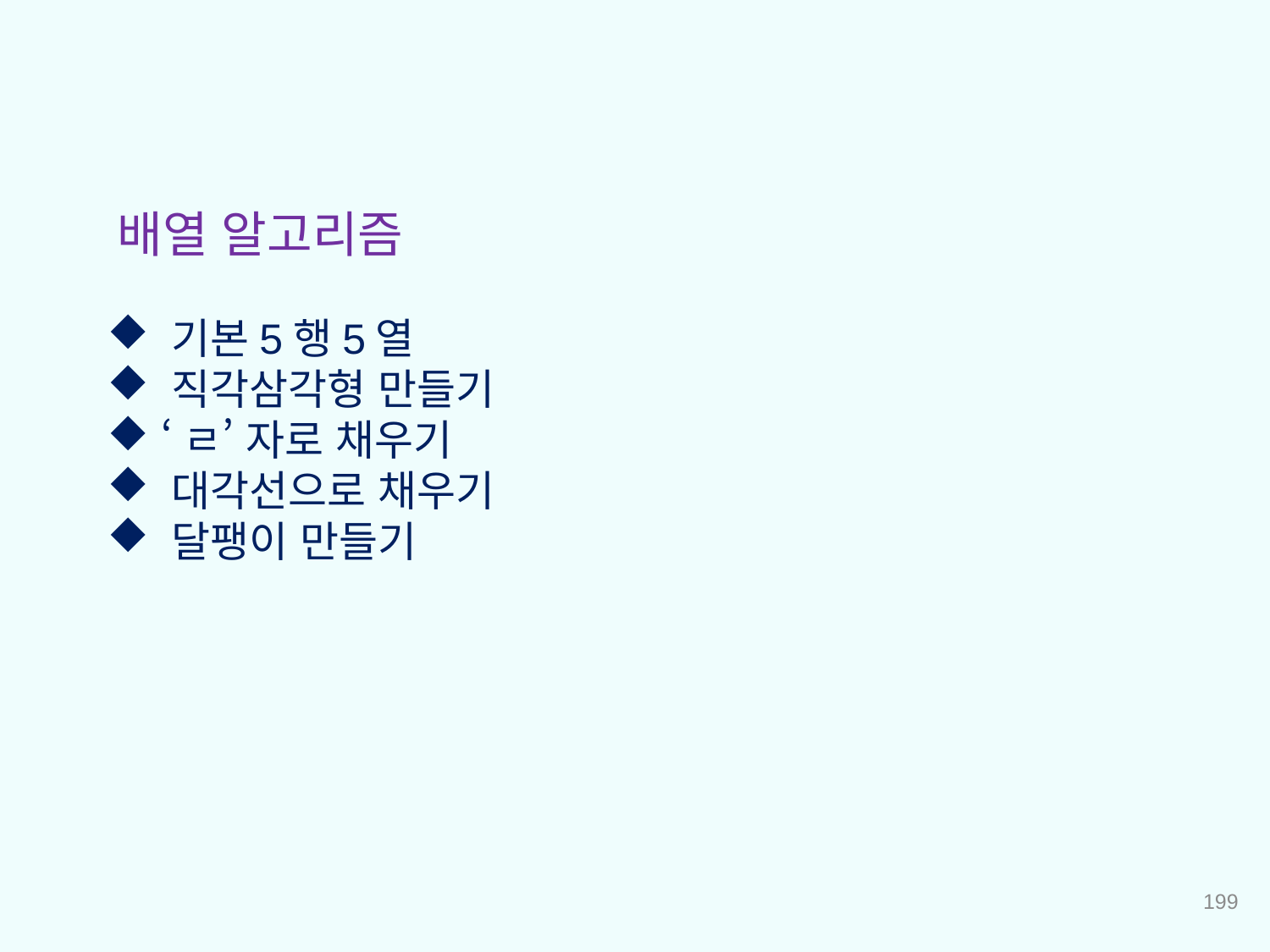

배열 알고리즘
 기본5행5열
 직각삼각형 만들기
 ‘ㄹ’ 자로 채우기
 대각선으로 채우기
 달팽이 만들기
199